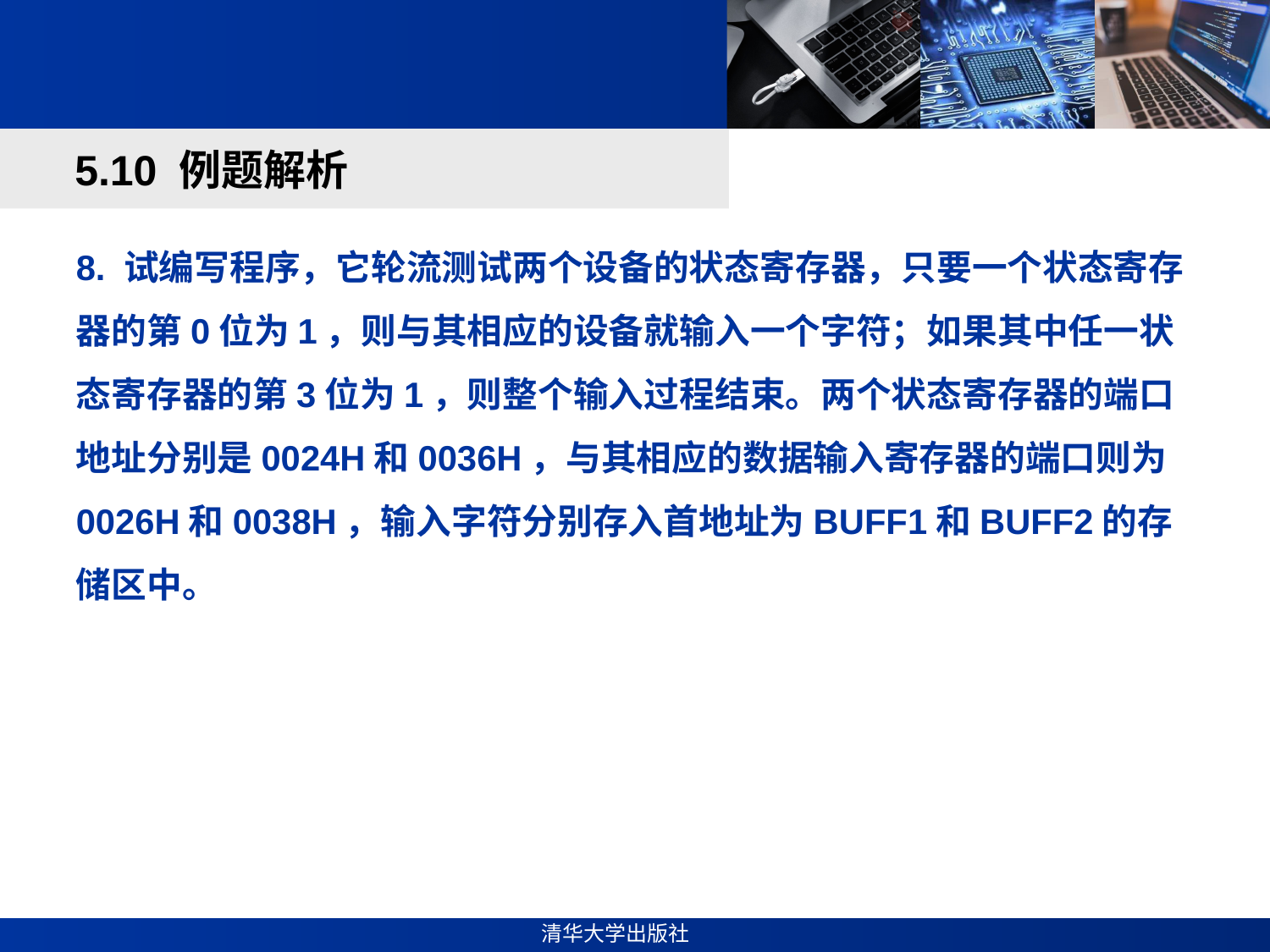

#
5.10 例题解析

8. 试编写程序，它轮流测试两个设备的状态寄存器，只要一个状态寄存器的第0位为1，则与其相应的设备就输入一个字符；如果其中任一状态寄存器的第3位为1，则整个输入过程结束。两个状态寄存器的端口地址分别是0024H和0036H，与其相应的数据输入寄存器的端口则为0026H和0038H，输入字符分别存入首地址为BUFF1和BUFF2的存储区中。